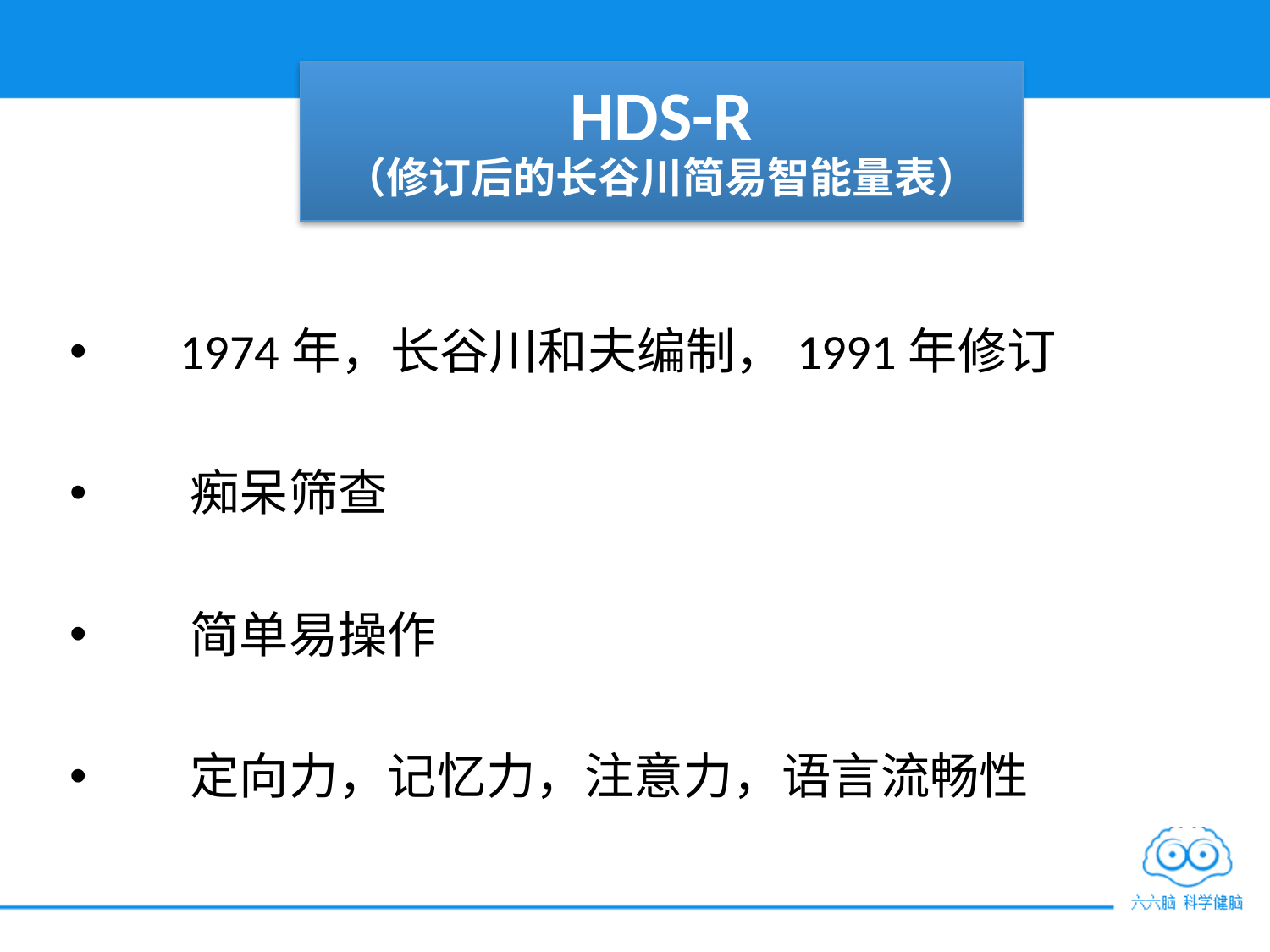

# HDS-R （修订后的长谷川简易智能量表）
       1974年，长谷川和夫编制，1991年修订

       痴呆筛查

       简单易操作

       定向力，记忆力，注意力，语言流畅性